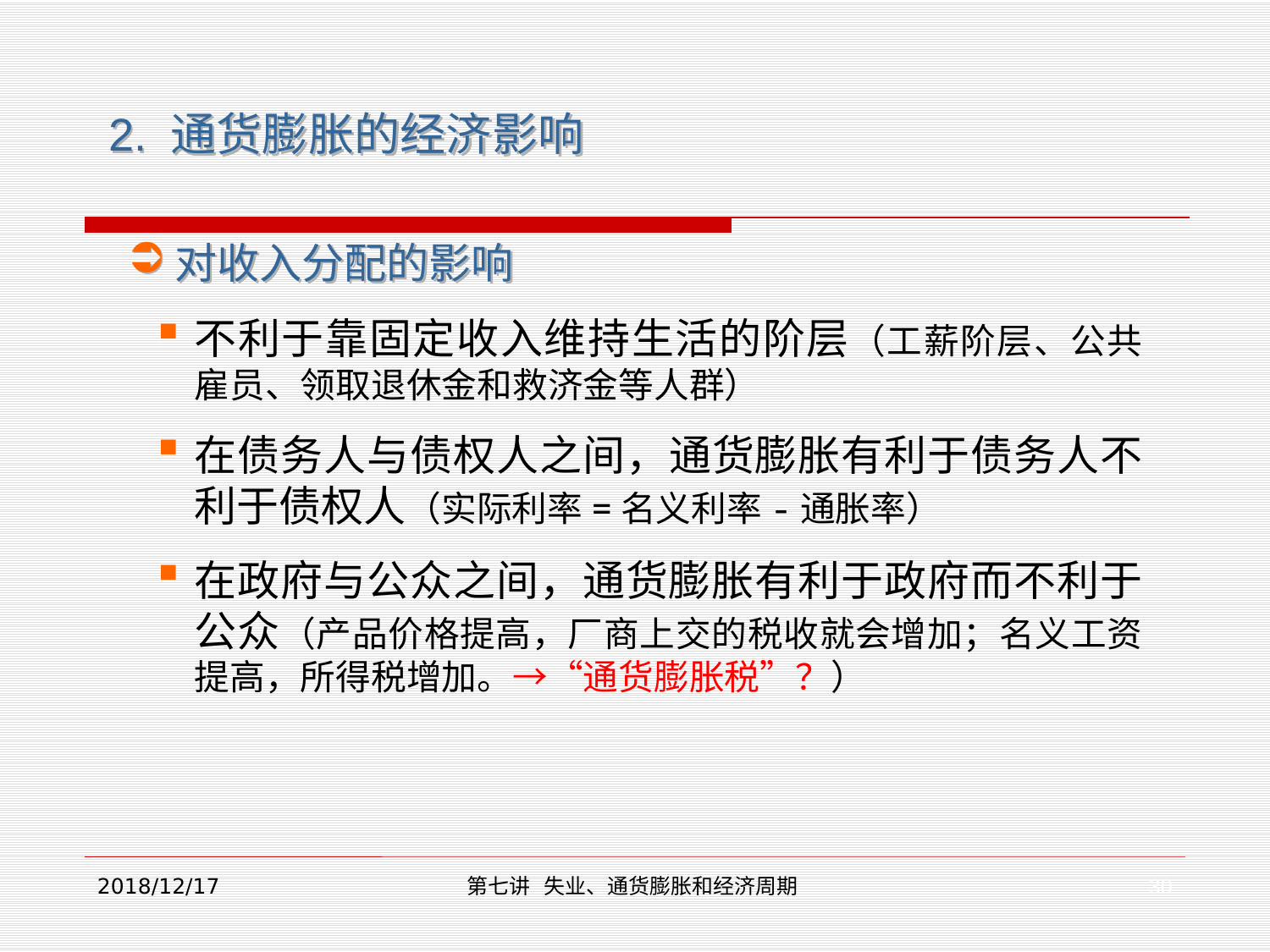

2. 通货膨胀的经济影响
对收入分配的影响
不利于靠固定收入维持生活的阶层（工薪阶层、公共雇员、领取退休金和救济金等人群）
在债务人与债权人之间，通货膨胀有利于债务人不利于债权人（实际利率=名义利率-通胀率）
在政府与公众之间，通货膨胀有利于政府而不利于公众（产品价格提高，厂商上交的税收就会增加；名义工资提高，所得税增加。→“通货膨胀税”？）
30
2018/12/17
第七讲   失业、通货膨胀和经济周期